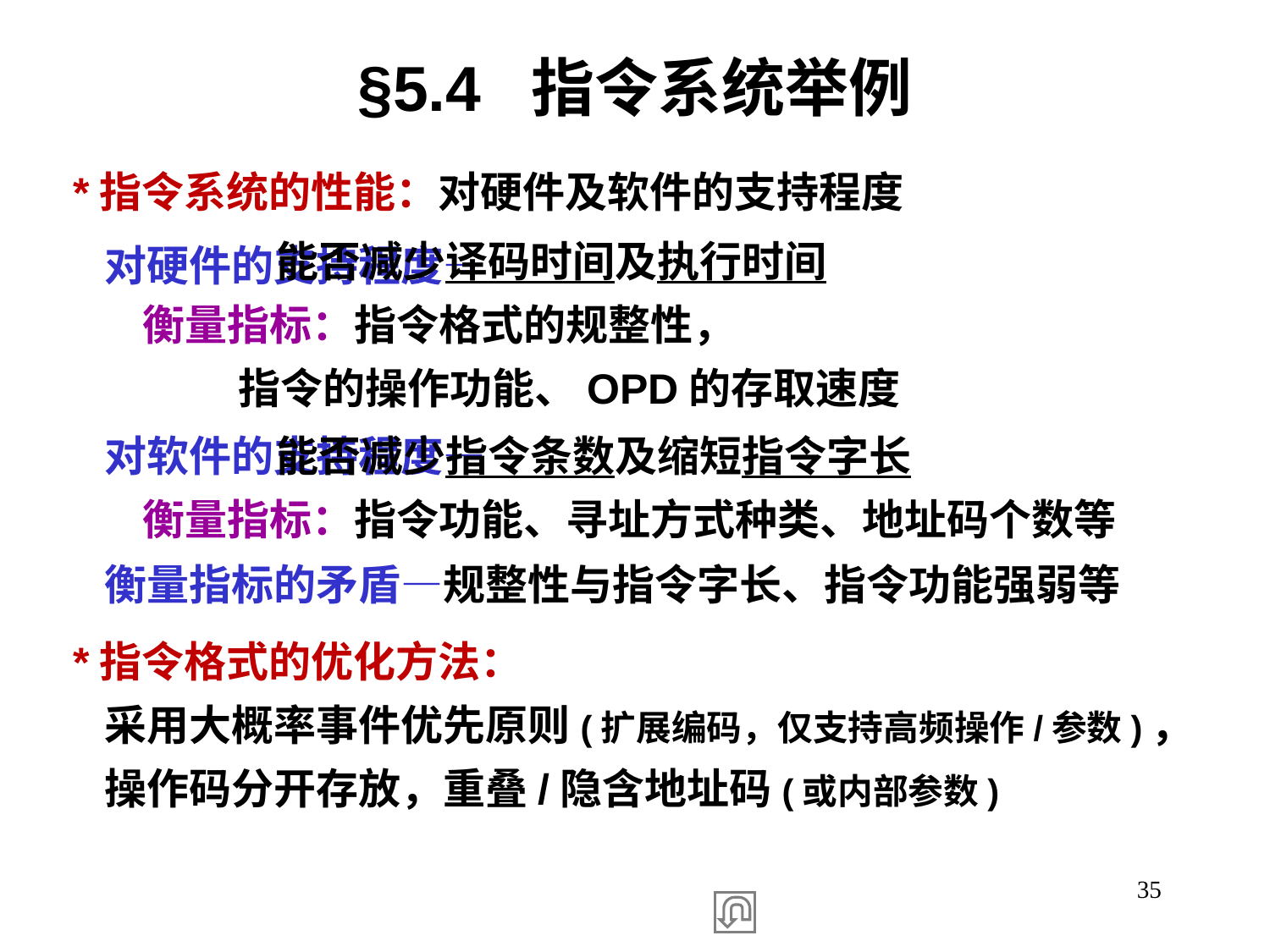

§5.4  指令系统举例
   *指令系统的性能：对硬件及软件的支持程度
      对硬件的支持程度—

      对软件的支持程度—
                        能否减少译码时间及执行时间
          衡量指标：指令格式的规整性，
                    指令的操作功能、OPD的存取速度
                        能否减少指令条数及缩短指令字长
          衡量指标：指令功能、寻址方式种类、地址码个数等
      衡量指标的矛盾—规整性与指令字长、指令功能强弱等
   *指令格式的优化方法：
      采用大概率事件优先原则(扩展编码，仅支持高频操作/参数)，
      操作码分开存放，重叠/隐含地址码(或内部参数)
35